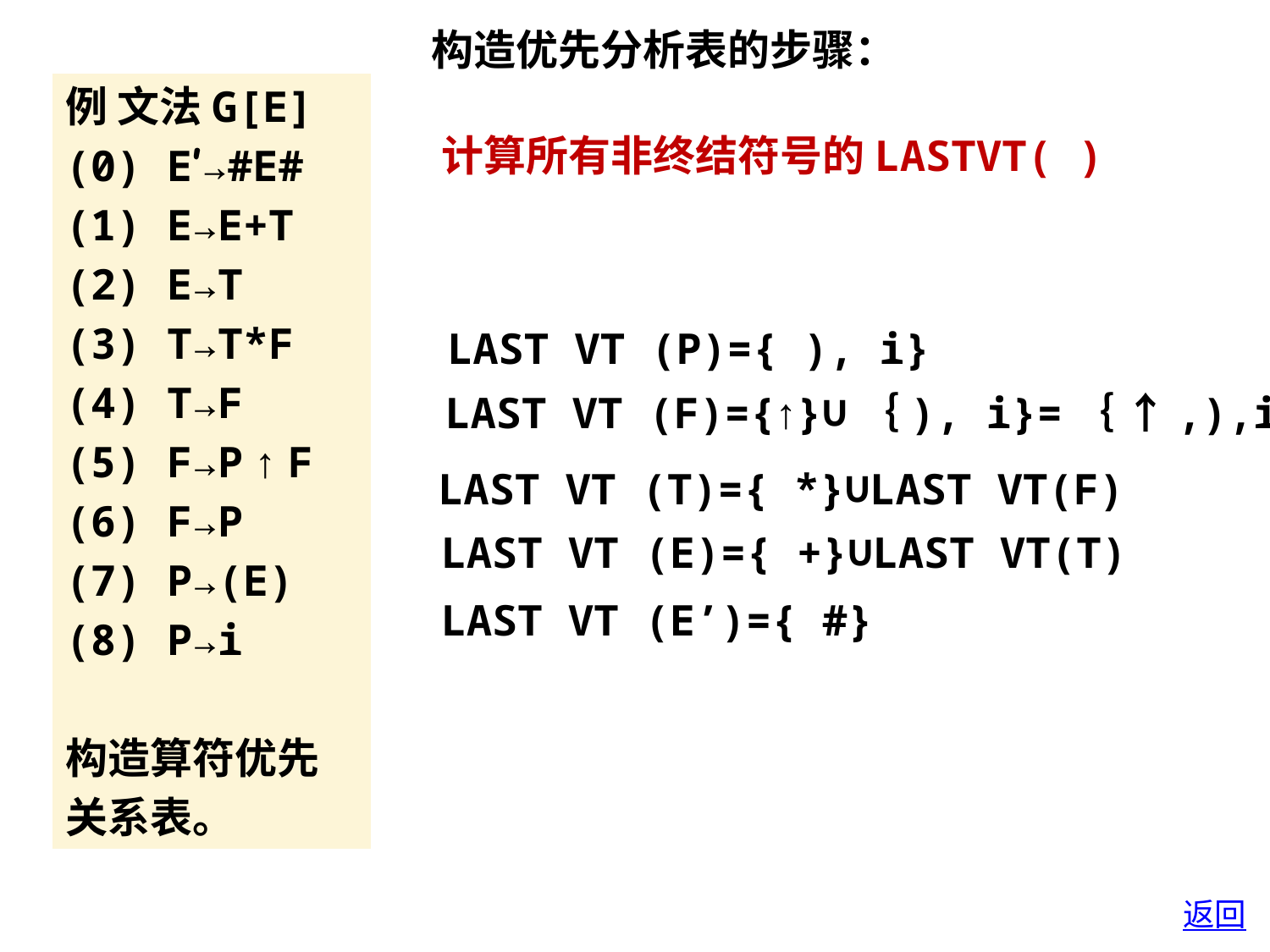

构造优先分析表的步骤：
例 文法G[E]
(0) E’→#E#
 E→E+T
 E→T
 T→T*F
 T→F
 F→P ↑ F
(6) F→P
(7) P→(E)
(8) P→i

构造算符优先
关系表。
计算所有非终结符号的LASTVT( )
LAST VT (P)={ ), i}
LAST VT (F)={↑}∪｛), i}=｛ ↑,),i｝
LAST VT (T)={ *}∪LAST VT(F)
LAST VT (E)={ +}∪LAST VT(T)
LAST VT (E’)={ #}
返回